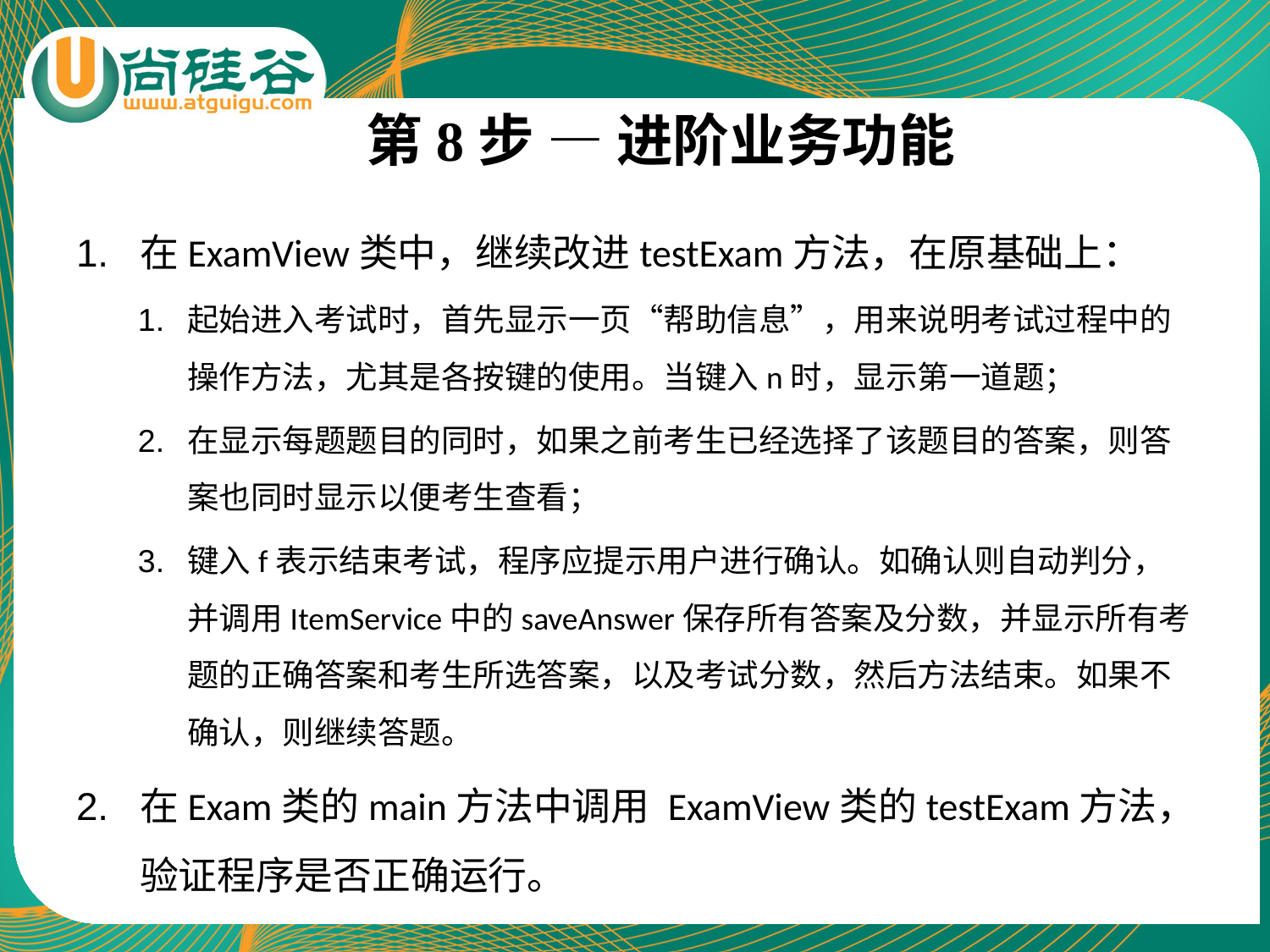

# 第8步 — 进阶业务功能
在ExamView类中，继续改进testExam方法，在原基础上：
起始进入考试时，首先显示一页“帮助信息”，用来说明考试过程中的操作方法，尤其是各按键的使用。当键入n时，显示第一道题；
在显示每题题目的同时，如果之前考生已经选择了该题目的答案，则答案也同时显示以便考生查看；
键入f表示结束考试，程序应提示用户进行确认。如确认则自动判分，并调用ItemService中的saveAnswer保存所有答案及分数，并显示所有考题的正确答案和考生所选答案，以及考试分数，然后方法结束。如果不确认，则继续答题。
在Exam类的main方法中调用 ExamView类的testExam方法，验证程序是否正确运行。